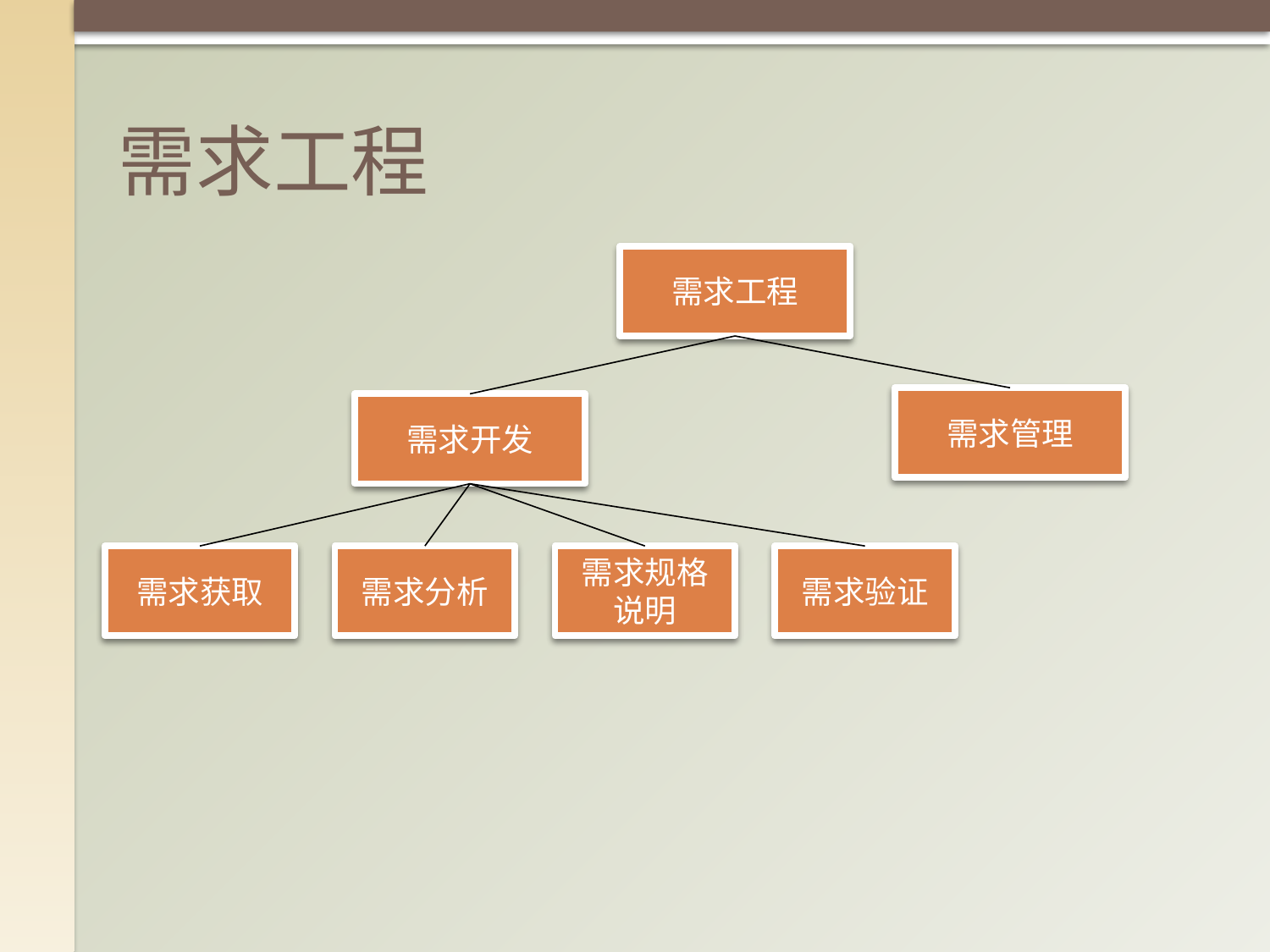

# 需求工程
需求工程
需求管理
需求开发
需求获取
需求分析
需求规格说明
需求验证